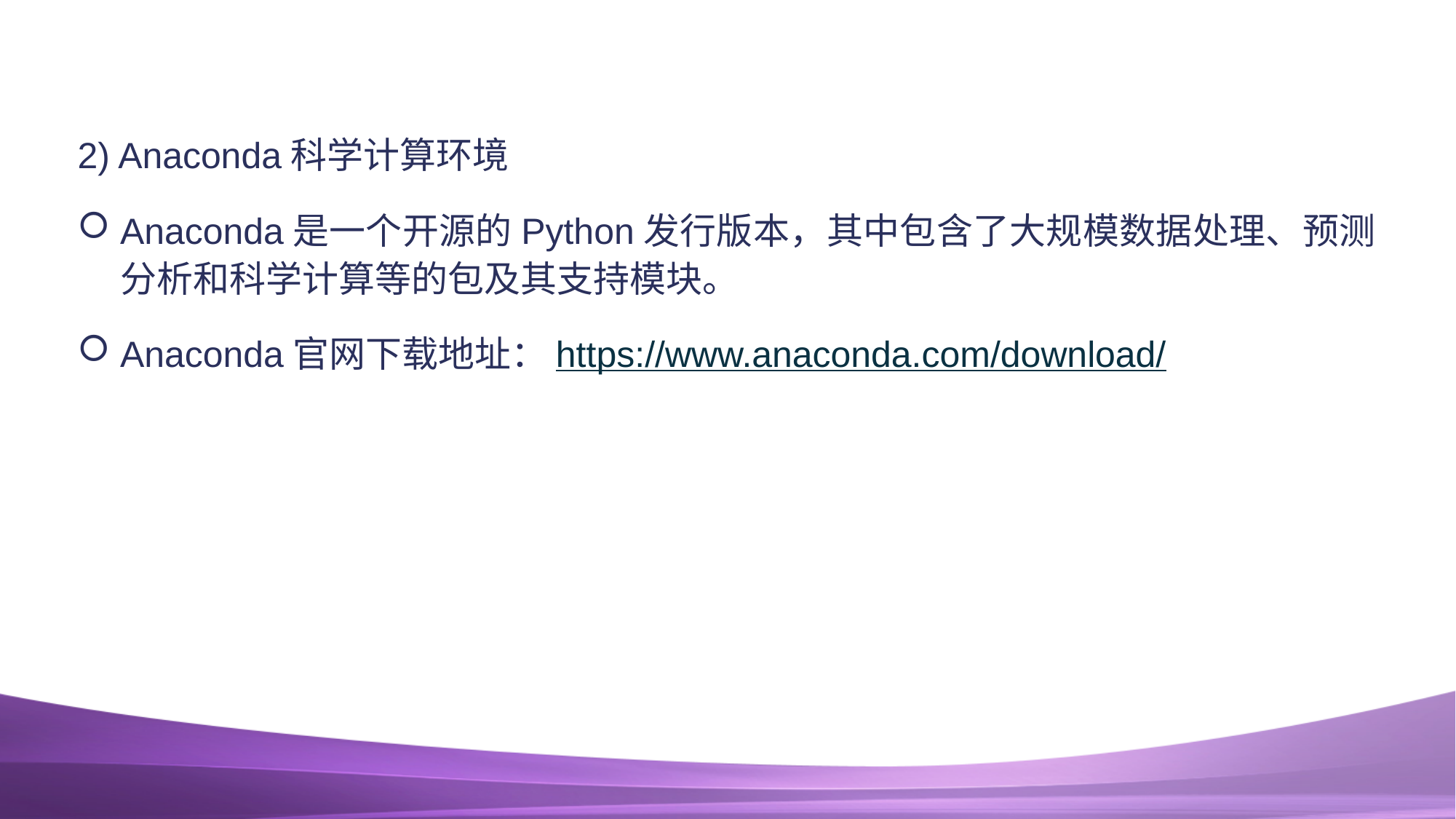

2) Anaconda科学计算环境
Anaconda是一个开源的Python发行版本，其中包含了大规模数据处理、预测分析和科学计算等的包及其支持模块。
Anaconda官网下载地址：https://www.anaconda.com/download/